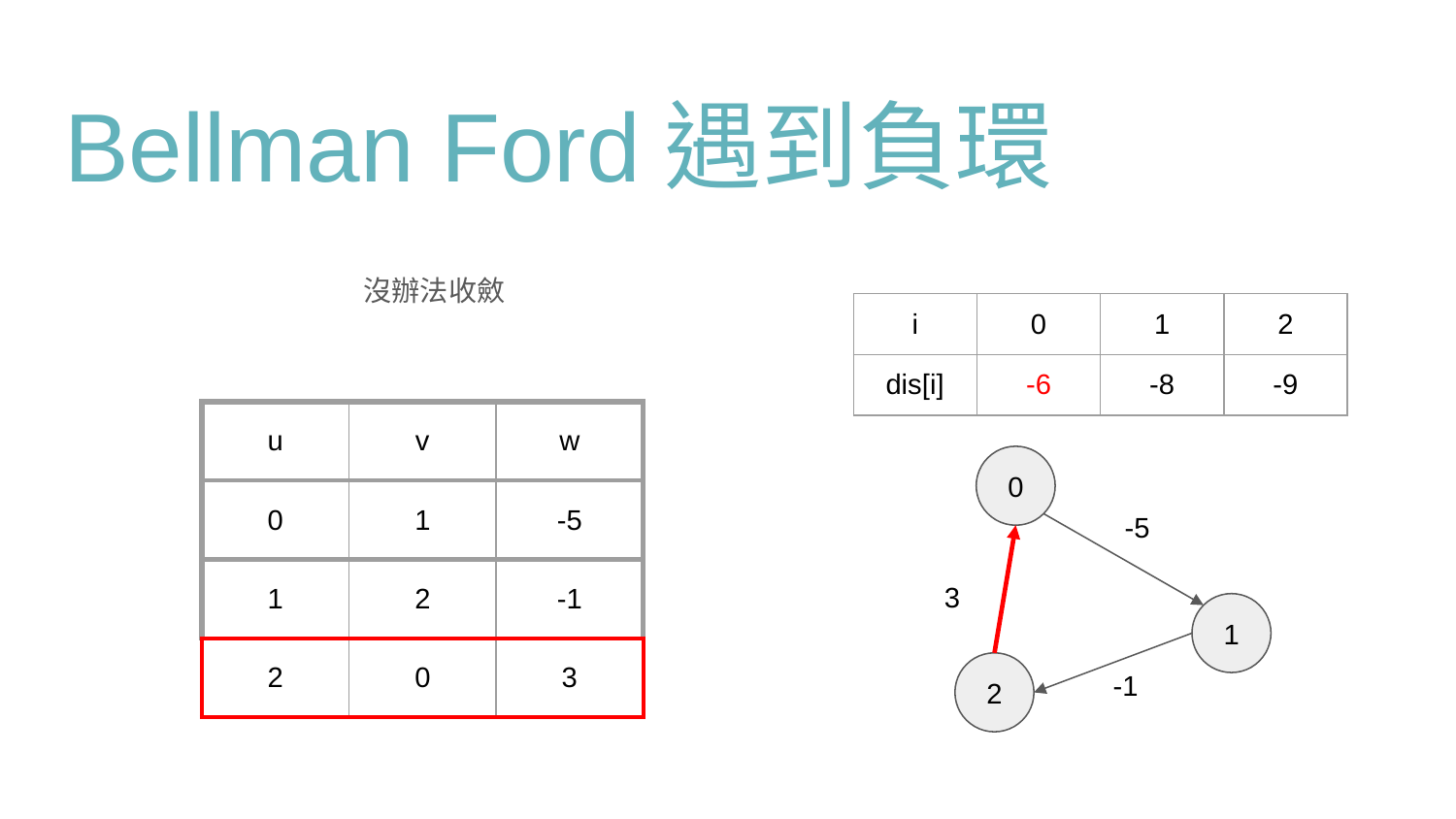

# Bellman Ford遇到負環
沒辦法收斂
| i | 0 | 1 | 2 |
| --- | --- | --- | --- |
| dis[i] | -6 | -8 | -9 |
| u | v | w |
| --- | --- | --- |
| 0 | 1 | -5 |
| 1 | 2 | -1 |
| 2 | 0 | 3 |
0
-5
3
1
2
-1